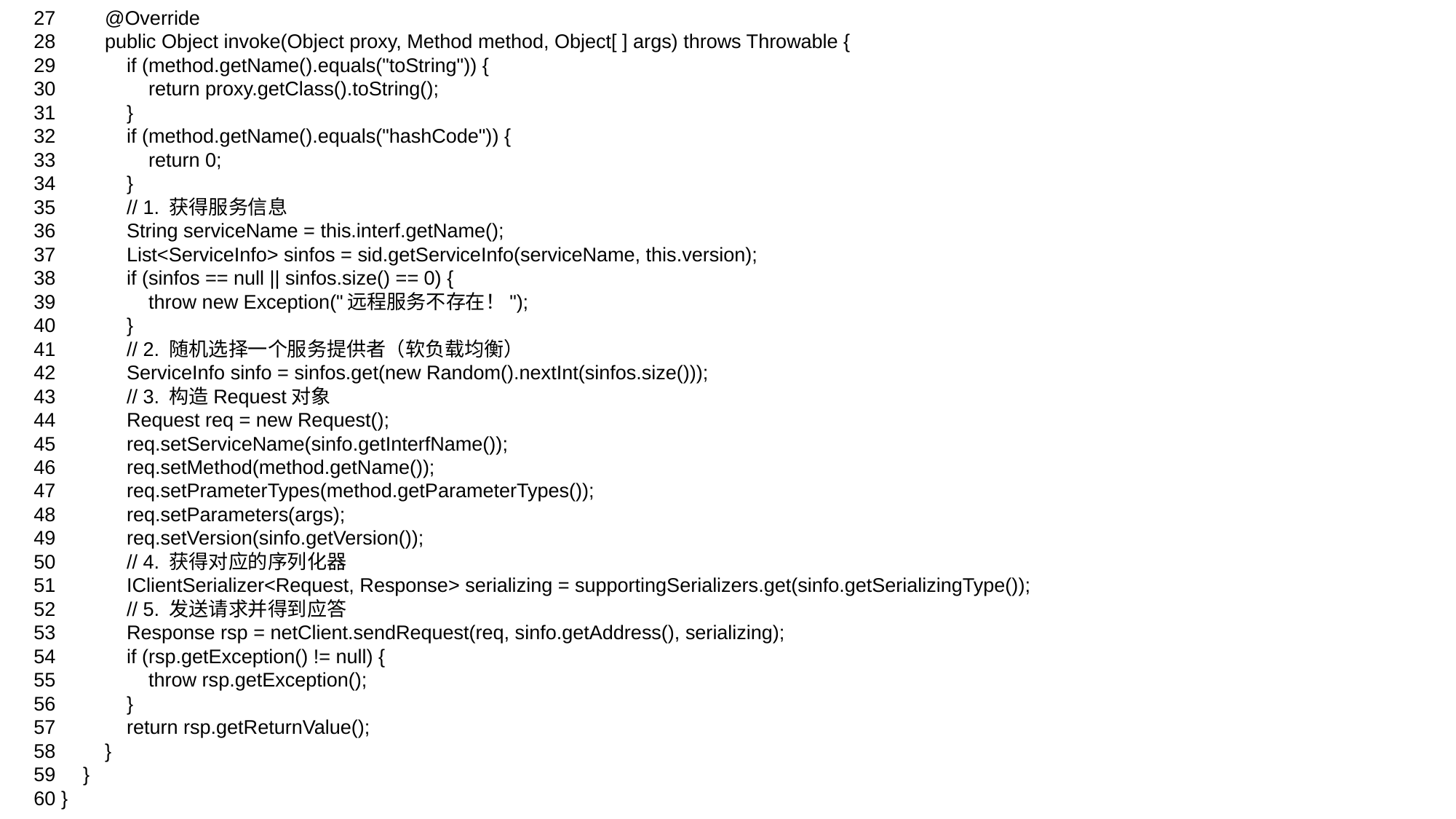

27         @Override
28         public Object invoke(Object proxy, Method method, Object[ ] args) throws Throwable {
29             if (method.getName().equals("toString")) {
30                 return proxy.getClass().toString();
31             }
32             if (method.getName().equals("hashCode")) {
33                 return 0;
34             }
35             // 1. 获得服务信息
36             String serviceName = this.interf.getName();
37             List<ServiceInfo> sinfos = sid.getServiceInfo(serviceName, this.version);
38             if (sinfos == null || sinfos.size() == 0) {
39                 throw new Exception("远程服务不存在！");
40             }
41             // 2. 随机选择一个服务提供者（软负载均衡）
42             ServiceInfo sinfo = sinfos.get(new Random().nextInt(sinfos.size()));
43             // 3. 构造Request对象
44             Request req = new Request();
45             req.setServiceName(sinfo.getInterfName());
46             req.setMethod(method.getName());
47             req.setPrameterTypes(method.getParameterTypes());
48             req.setParameters(args);
49             req.setVersion(sinfo.getVersion());
50             // 4. 获得对应的序列化器
51             IClientSerializer<Request, Response> serializing = supportingSerializers.get(sinfo.getSerializingType());
52             // 5. 发送请求并得到应答
53             Response rsp = netClient.sendRequest(req, sinfo.getAddress(), serializing);
54             if (rsp.getException() != null) {
55                 throw rsp.getException();
56             }
57             return rsp.getReturnValue();
58         }
59     }
60 }